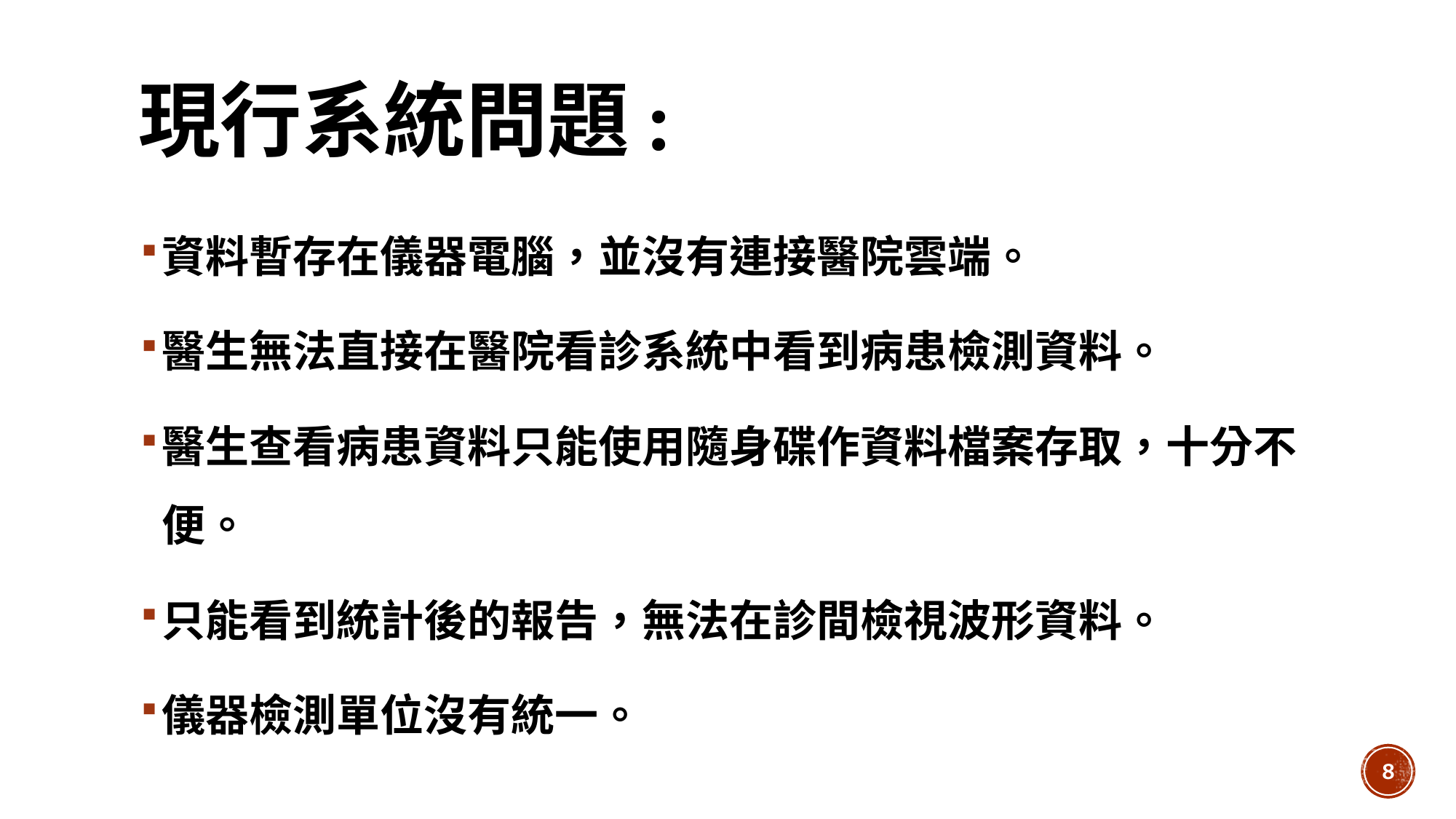

# 現行系統問題:
資料暫存在儀器電腦，並沒有連接醫院雲端。
醫生無法直接在醫院看診系統中看到病患檢測資料。
醫生查看病患資料只能使用隨身碟作資料檔案存取，十分不便。
只能看到統計後的報告，無法在診間檢視波形資料。
儀器檢測單位沒有統一。

8